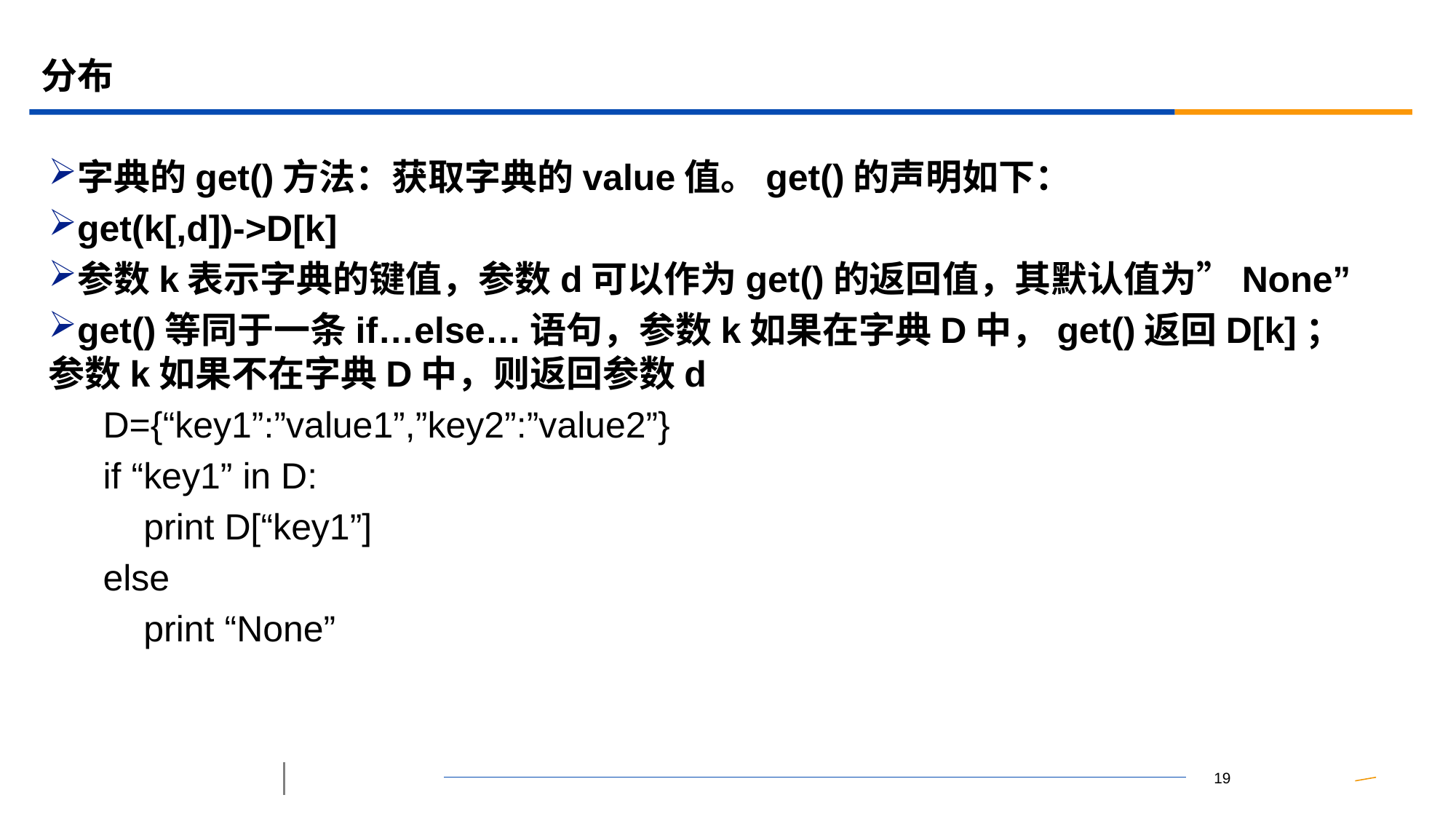

# 分布
字典的get()方法：获取字典的value值。get()的声明如下：
get(k[,d])->D[k]
参数k表示字典的键值，参数d可以作为get()的返回值，其默认值为”None”
get()等同于一条if…else…语句，参数k如果在字典D中，get()返回D[k]；参数k如果不在字典D中，则返回参数d
D={“key1”:”value1”,”key2”:”value2”}
if “key1” in D:
    print D[“key1”]
else
    print “None”